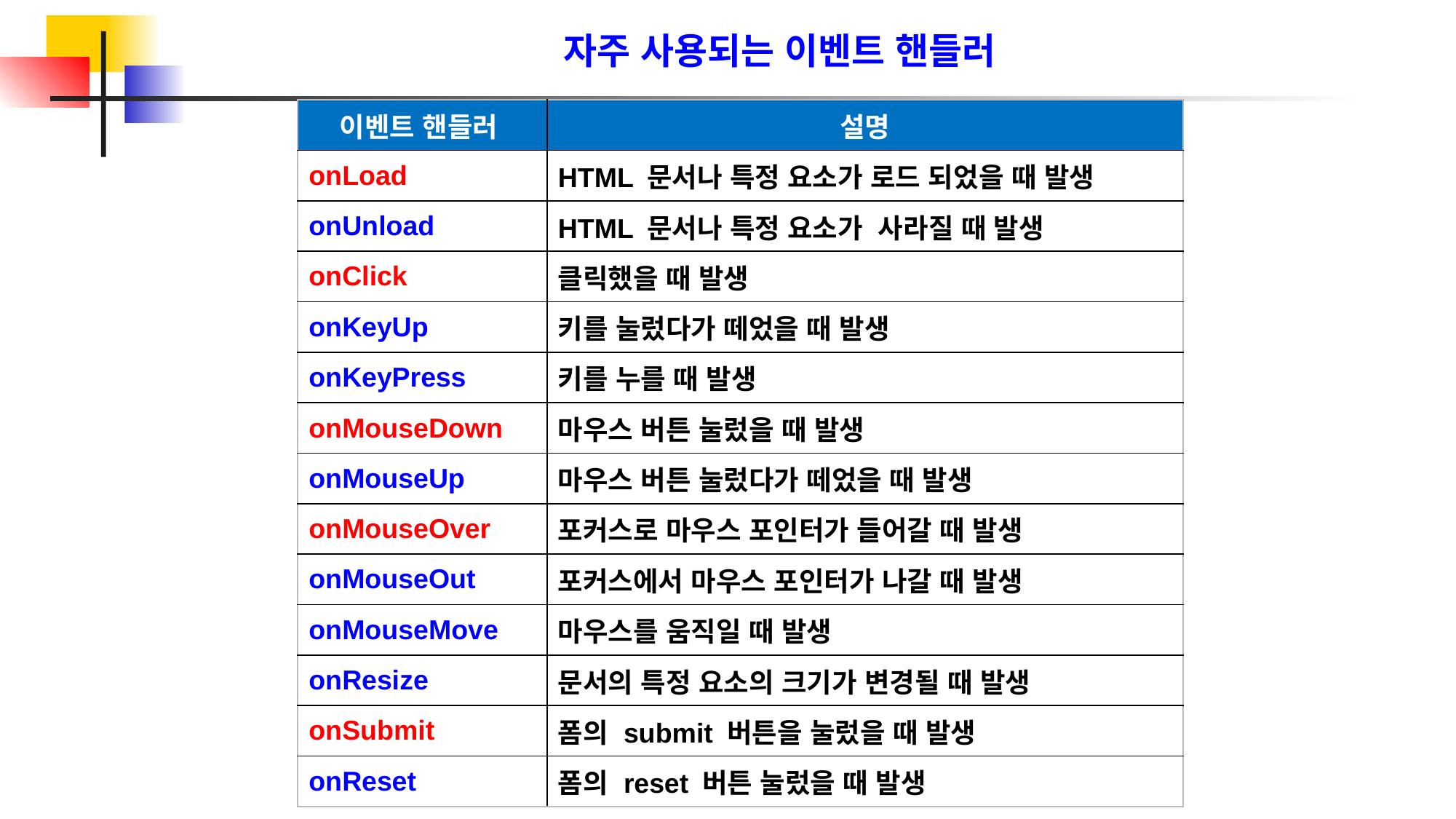

자주 사용되는 이벤트 핸들러
| 이벤트 핸들러 | 설명 |
| --- | --- |
| onLoad | HTML 문서나 특정 요소가 로드 되었을 때 발생 |
| onUnload | HTML 문서나 특정 요소가 사라질 때 발생 |
| onClick | 클릭했을 때 발생 |
| onKeyUp | 키를 눌렀다가 떼었을 때 발생 |
| onKeyPress | 키를 누를 때 발생 |
| onMouseDown | 마우스 버튼 눌렀을 때 발생 |
| onMouseUp | 마우스 버튼 눌렀다가 떼었을 때 발생 |
| onMouseOver | 포커스로 마우스 포인터가 들어갈 때 발생 |
| onMouseOut | 포커스에서 마우스 포인터가 나갈 때 발생 |
| onMouseMove | 마우스를 움직일 때 발생 |
| onResize | 문서의 특정 요소의 크기가 변경될 때 발생 |
| onSubmit | 폼의 submit 버튼을 눌렀을 때 발생 |
| onReset | 폼의 reset 버튼 눌렀을 때 발생 |